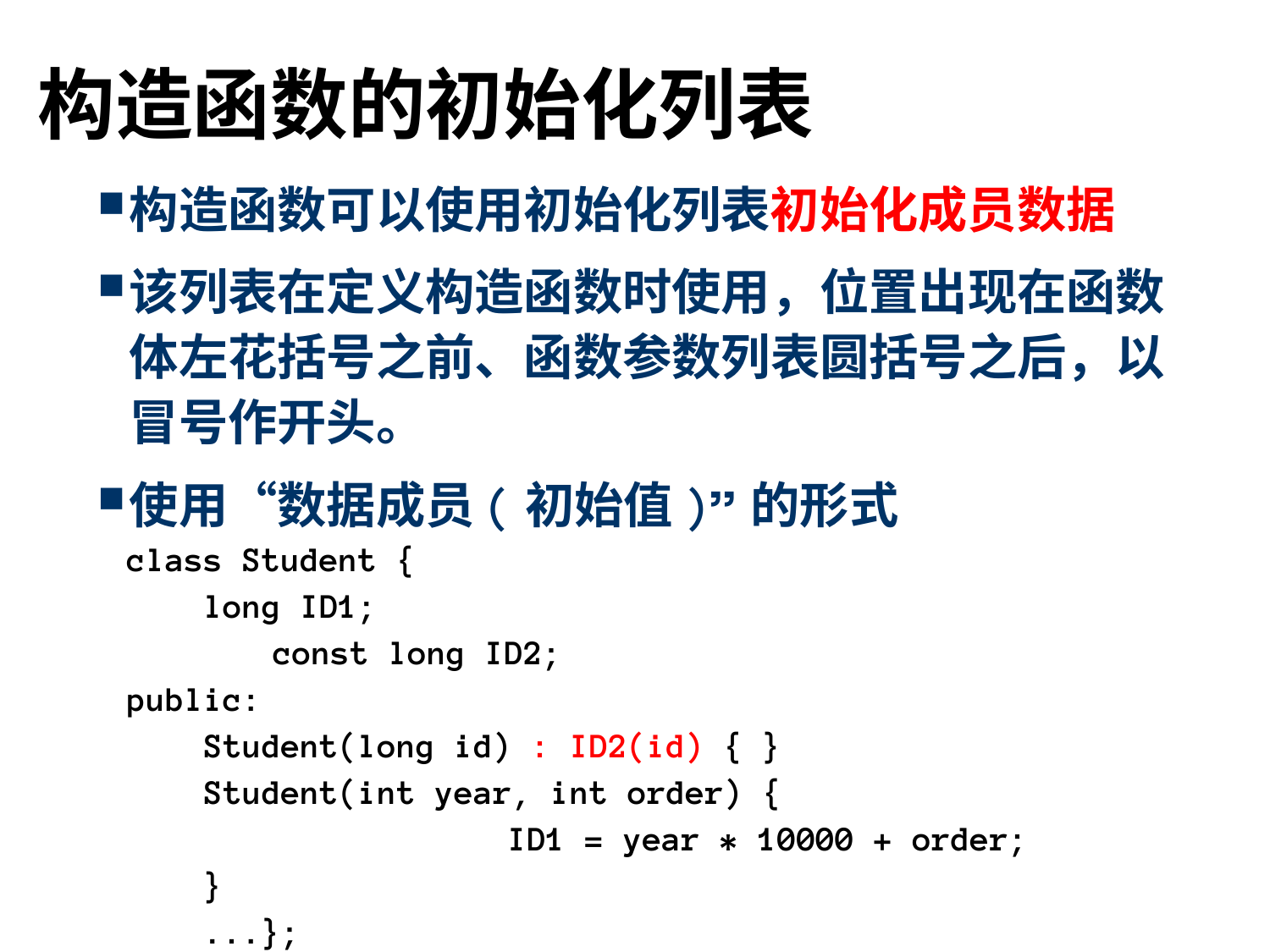

# 构造函数的初始化列表
构造函数可以使用初始化列表初始化成员数据
该列表在定义构造函数时使用，位置出现在函数体左花括号之前、函数参数列表圆括号之后，以冒号作开头。
使用“数据成员(初始值)”的形式
class Student {
    long ID1;
	 const long ID2;
public:
    Student(long id) : ID2(id) { }
    Student(int year, int order) {
			ID1 = year * 10000 + order;
    }
    ...};